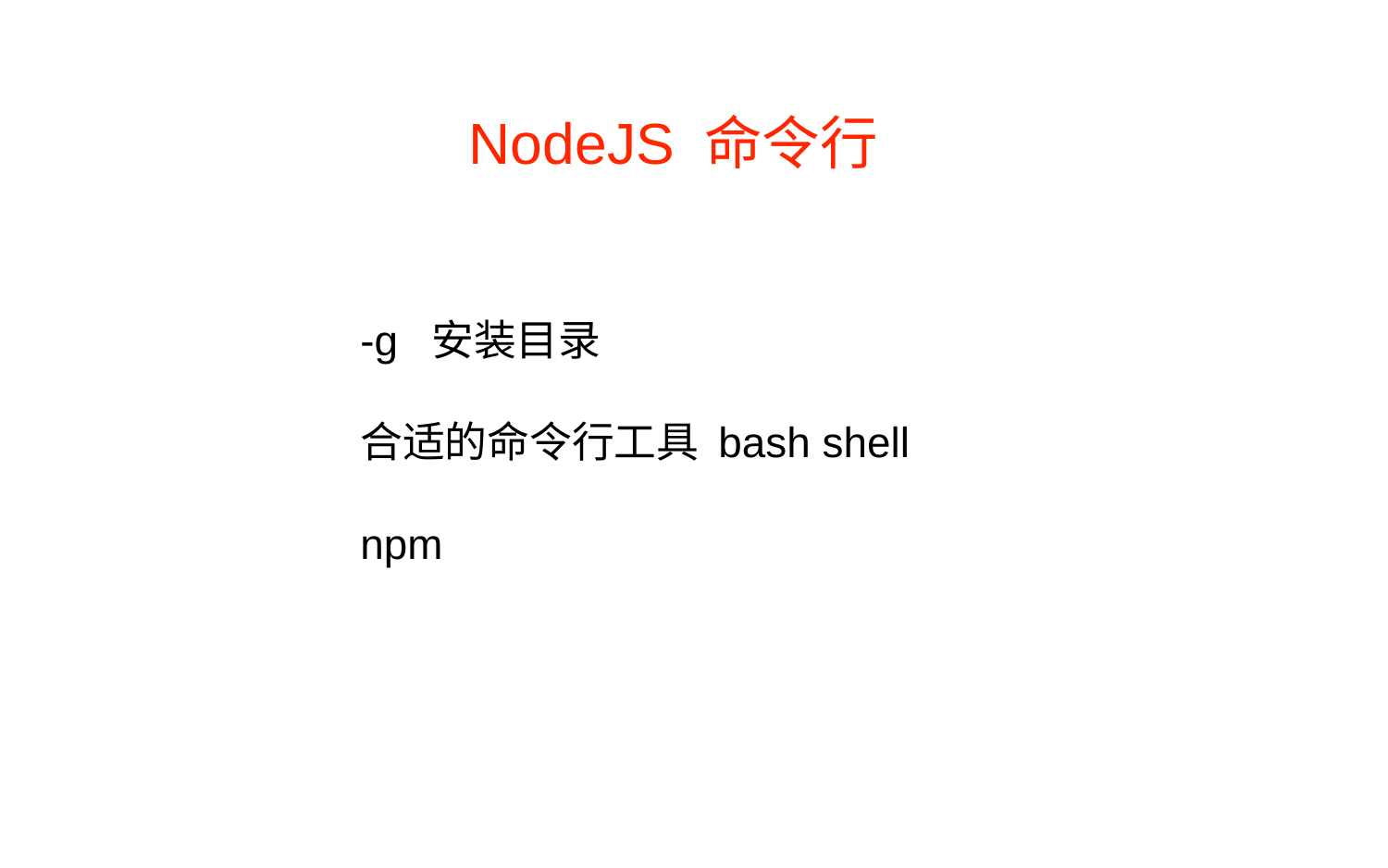

NodeJS 命令行
-g  安装目录

合适的命令行工具 bash shell

npm